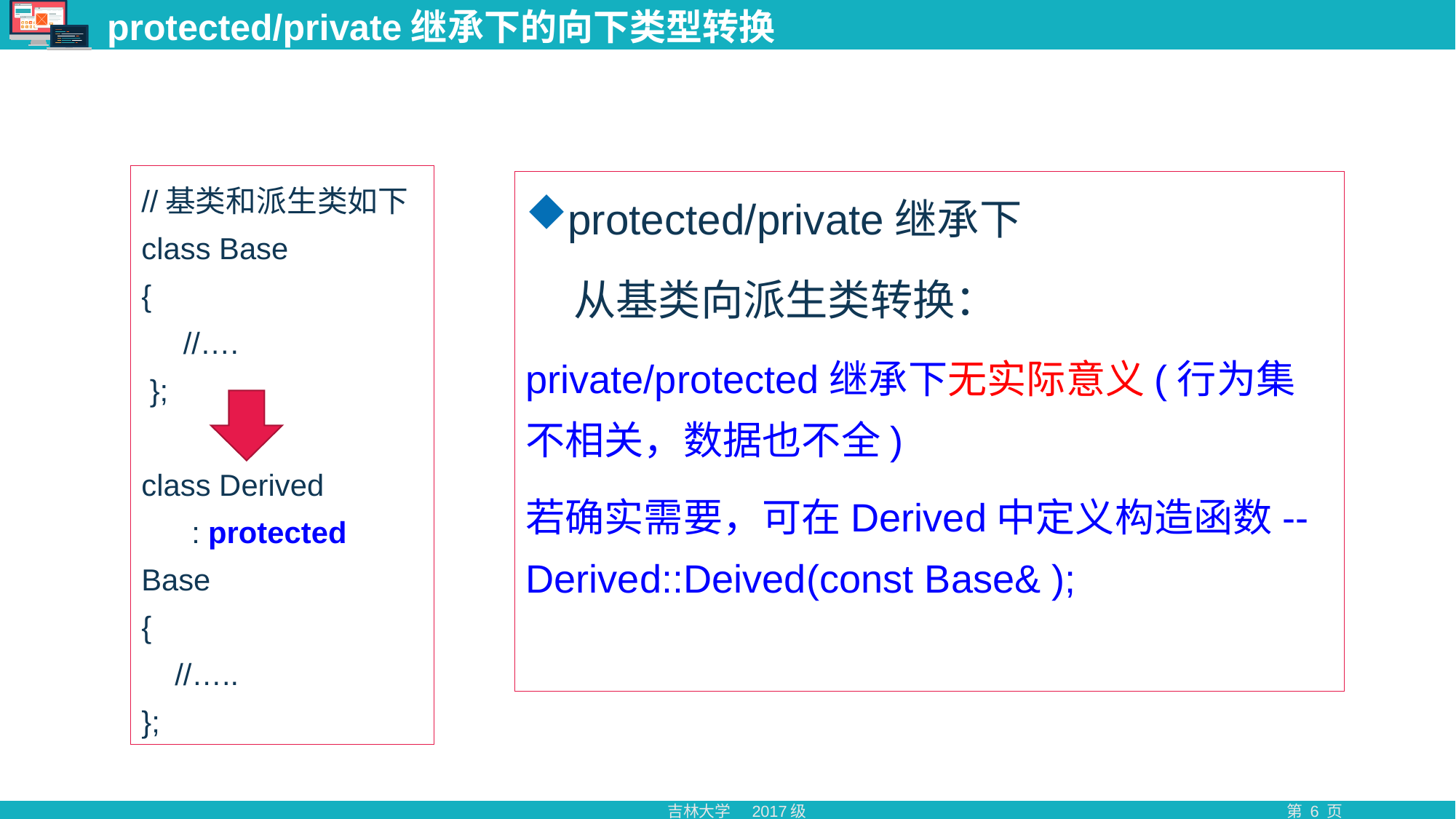

# protected/private继承下的向下类型转换
//基类和派生类如下
class Base
{
     //….
 };
class Derived
      : protected Base
{
    //…..
};
protected/private继承下
    从基类向派生类转换：
private/protected继承下无实际意义(行为集不相关，数据也不全)
若确实需要，可在Derived中定义构造函数-- Derived::Deived(const Base& );